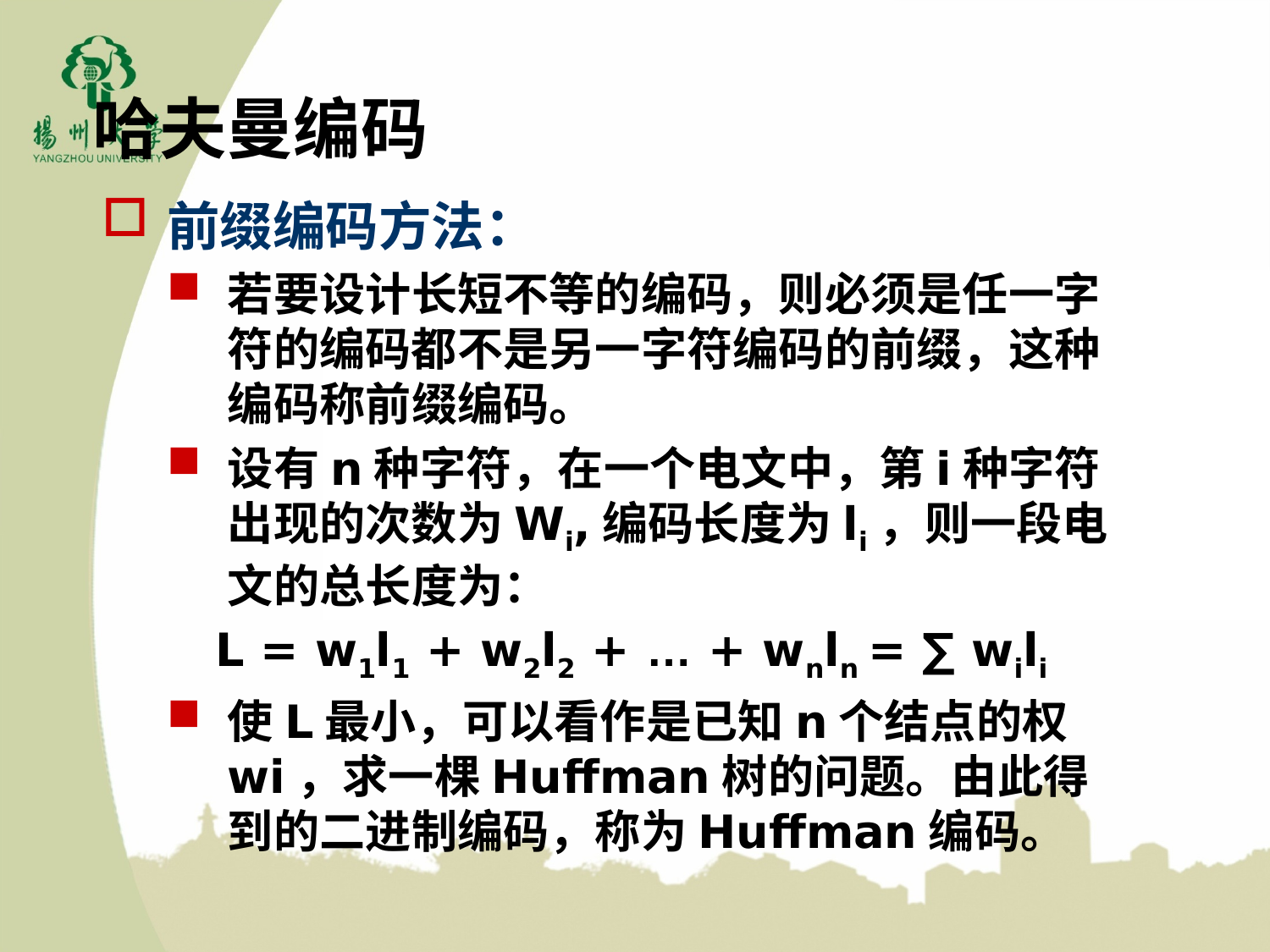

哈夫曼编码
前缀编码方法：
若要设计长短不等的编码，则必须是任一字符的编码都不是另一字符编码的前缀，这种编码称前缀编码。
设有n种字符，在一个电文中，第i种字符出现的次数为Wi,编码长度为li，则一段电文的总长度为：
   L = w1l1 + w2l2 + … + wnln = ∑ wili
使L最小，可以看作是已知n个结点的权wi，求一棵Huffman树的问题。由此得到的二进制编码，称为Huffman编码。